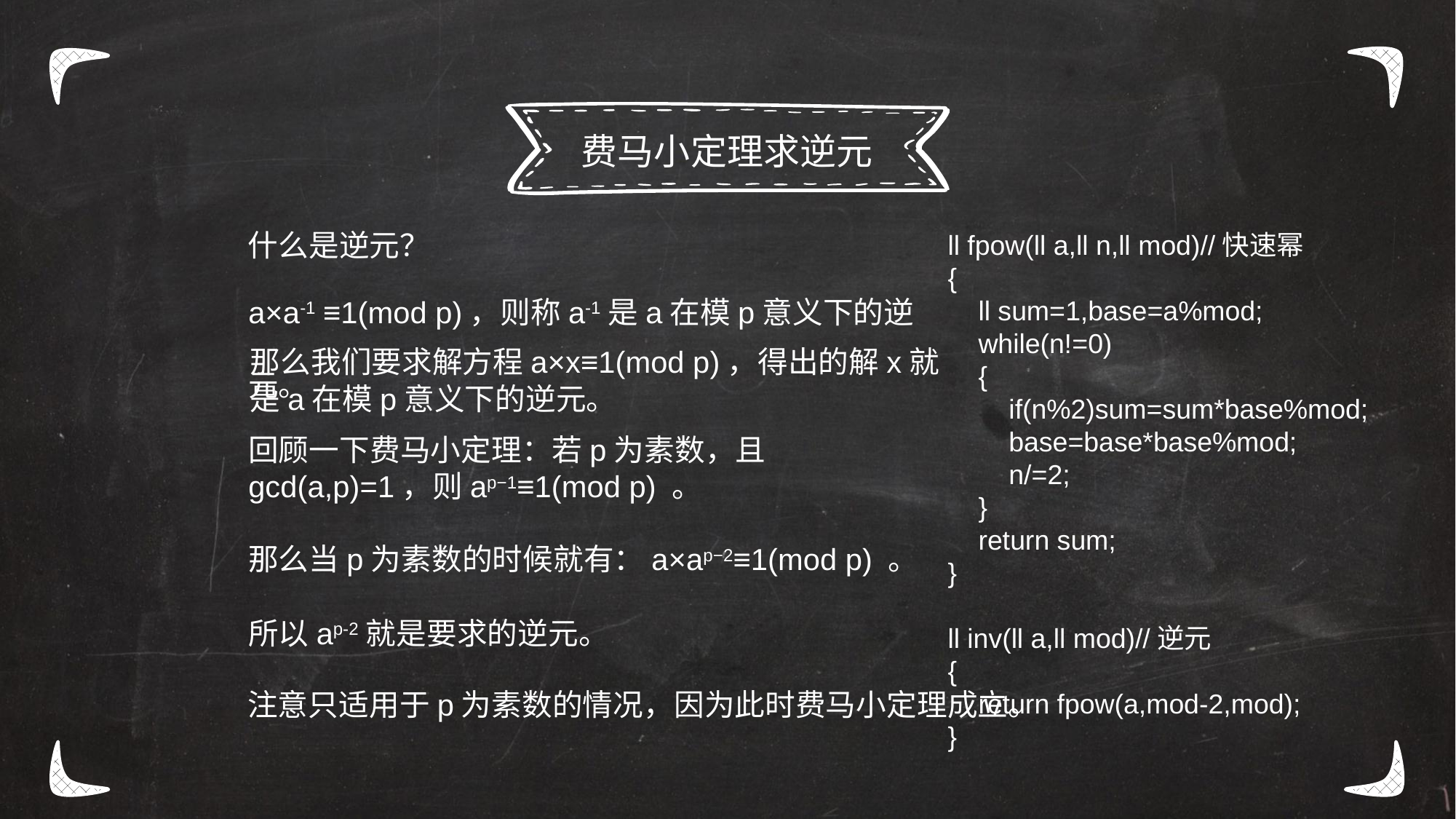

费马小定理求逆元
什么是逆元？
ll fpow(ll a,ll n,ll mod)//快速幂
{
    ll sum=1,base=a%mod;
    while(n!=0)
    {
        if(n%2)sum=sum*base%mod;
        base=base*base%mod;
        n/=2;
    }
    return sum;
}

ll inv(ll a,ll mod)//逆元
{
    return fpow(a,mod-2,mod);
}

a×a-1 ≡1(mod p)，则称a-1是a在模p意义下的逆元。
那么我们要求解方程a×x≡1(mod p)，得出的解x就是a在模p意义下的逆元。
回顾一下费马小定理：若p为素数，且gcd(a,p)=1，则ap−1≡1(mod p) 。
那么当p为素数的时候就有：a×ap−2≡1(mod p) 。
所以ap-2就是要求的逆元。
注意只适用于p为素数的情况，因为此时费马小定理成立。